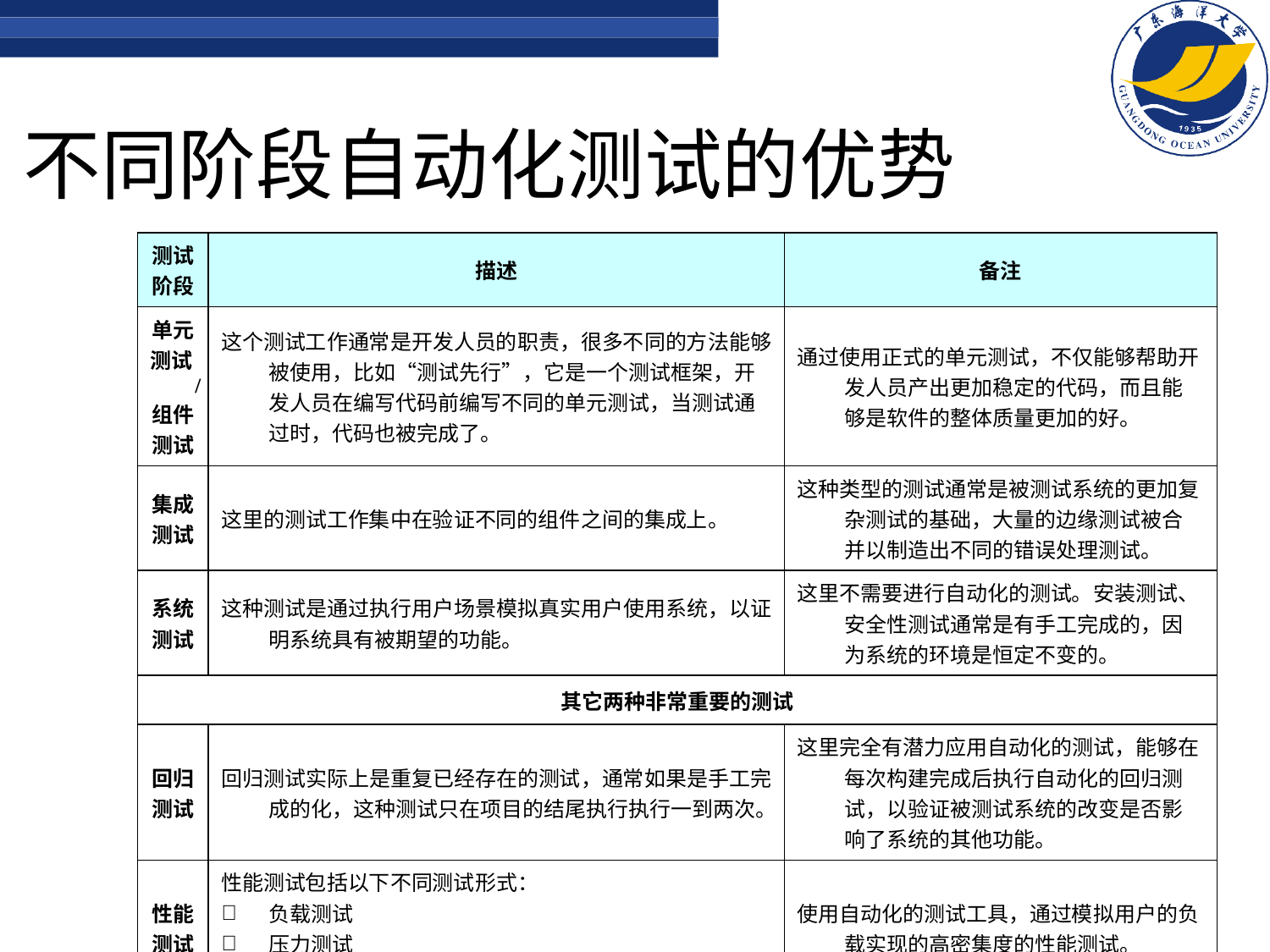

# 不同阶段自动化测试的优势
| 测试 阶段 | 描述 | 备注 |
| --- | --- | --- |
| 单元 测试/ 组件 测试 | 这个测试工作通常是开发人员的职责，很多不同的方法能够被使用，比如“测试先行”，它是一个测试框架，开发人员在编写代码前编写不同的单元测试，当测试通过时，代码也被完成了。 | 通过使用正式的单元测试，不仅能够帮助开发人员产出更加稳定的代码，而且能够是软件的整体质量更加的好。 |
| 集成 测试 | 这里的测试工作集中在验证不同的组件之间的集成上。 | 这种类型的测试通常是被测试系统的更加复杂测试的基础，大量的边缘测试被合并以制造出不同的错误处理测试。 |
| 系统 测试 | 这种测试是通过执行用户场景模拟真实用户使用系统，以证明系统具有被期望的功能。 | 这里不需要进行自动化的测试。安装测试、安全性测试通常是有手工完成的，因为系统的环境是恒定不变的。 |
| 其它两种非常重要的测试 |  |  |
| 回归 测试 | 回归测试实际上是重复已经存在的测试，通常如果是手工完成的化，这种测试只在项目的结尾执行执行一到两次。 | 这里完全有潜力应用自动化的测试，能够在每次构建完成后执行自动化的回归测试，以验证被测试系统的改变是否影响了系统的其他功能。 |
| 性能 测试 | 性能测试包括以下不同测试形式： 负载测试 压力测试 并发测试 | 使用自动化的测试工具，通过模拟用户的负载实现的高密集度的性能测试。 |
44